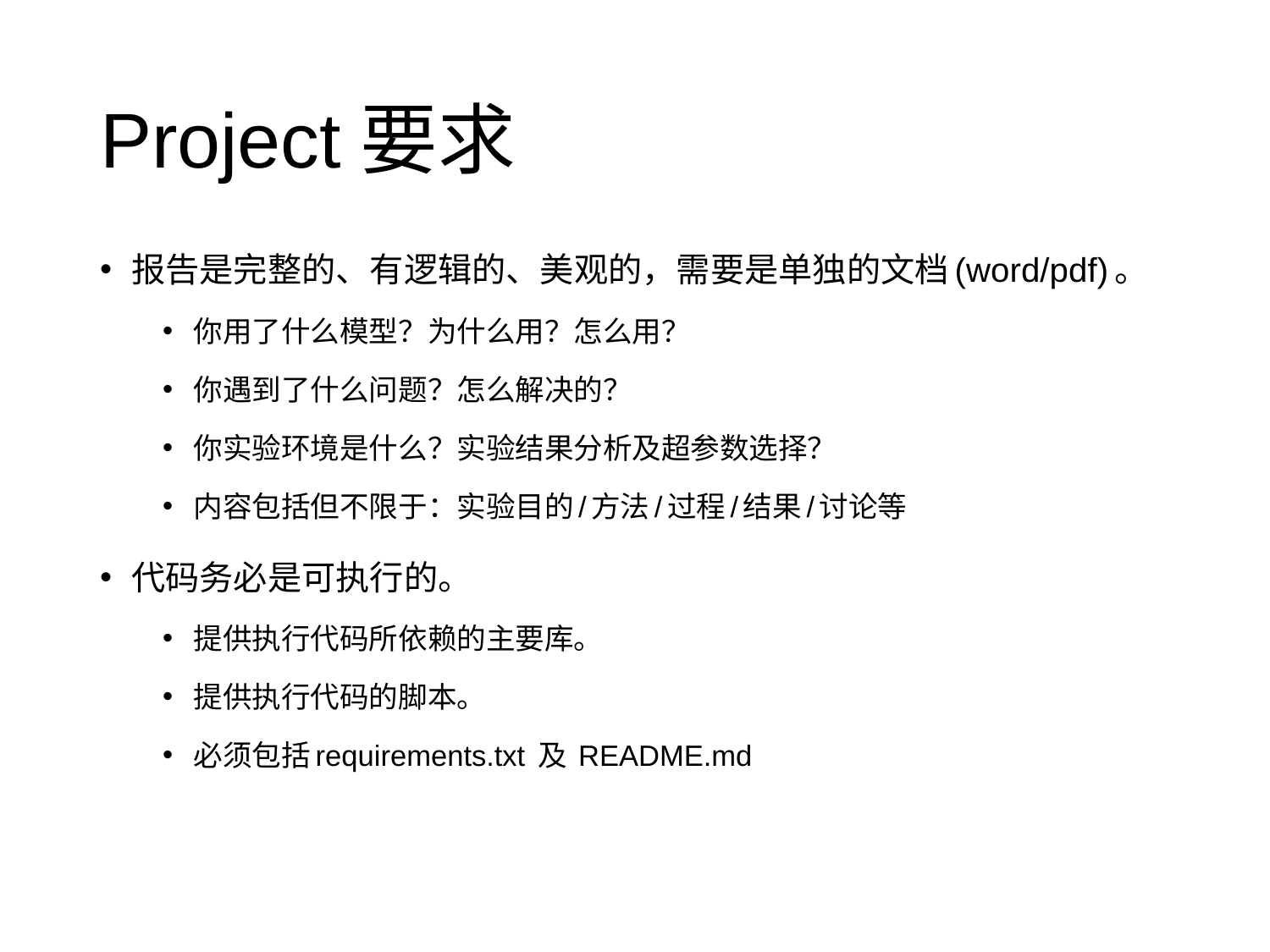

# Project要求
报告是完整的、有逻辑的、美观的，需要是单独的文档(word/pdf)。
你用了什么模型？为什么用？怎么用？
你遇到了什么问题？怎么解决的？
你实验环境是什么？实验结果分析及超参数选择？
内容包括但不限于：实验目的/方法/过程/结果/讨论等
代码务必是可执行的。
提供执行代码所依赖的主要库。
提供执行代码的脚本。
必须包括requirements.txt 及 README.md